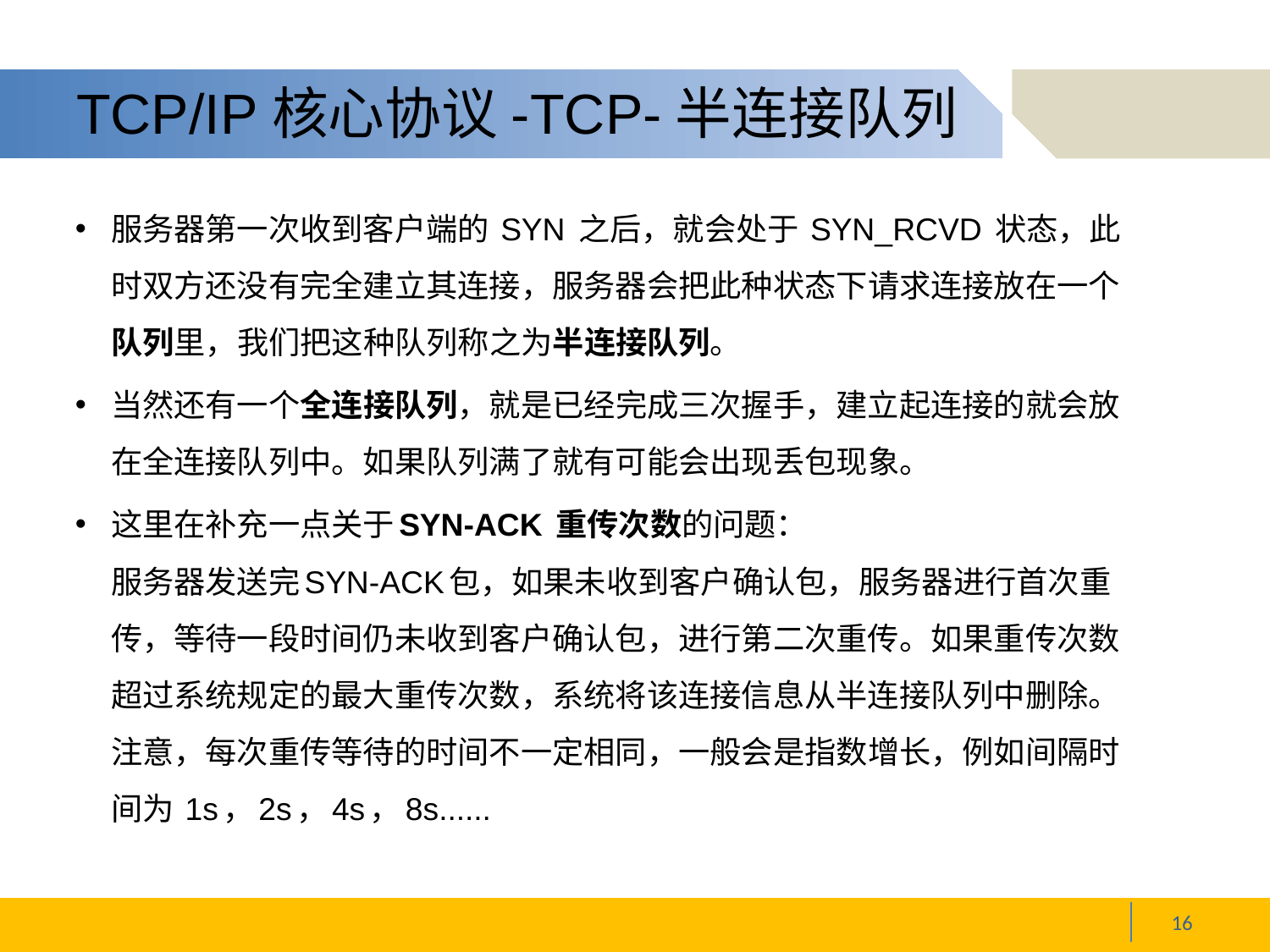

# TCP/IP核心协议-TCP-半连接队列
服务器第一次收到客户端的 SYN 之后，就会处于 SYN_RCVD 状态，此时双方还没有完全建立其连接，服务器会把此种状态下请求连接放在一个队列里，我们把这种队列称之为半连接队列。
当然还有一个全连接队列，就是已经完成三次握手，建立起连接的就会放在全连接队列中。如果队列满了就有可能会出现丢包现象。
这里在补充一点关于SYN-ACK 重传次数的问题：
服务器发送完SYN-ACK包，如果未收到客户确认包，服务器进行首次重传，等待一段时间仍未收到客户确认包，进行第二次重传。如果重传次数超过系统规定的最大重传次数，系统将该连接信息从半连接队列中删除。
注意，每次重传等待的时间不一定相同，一般会是指数增长，例如间隔时间为 1s，2s，4s，8s......
16